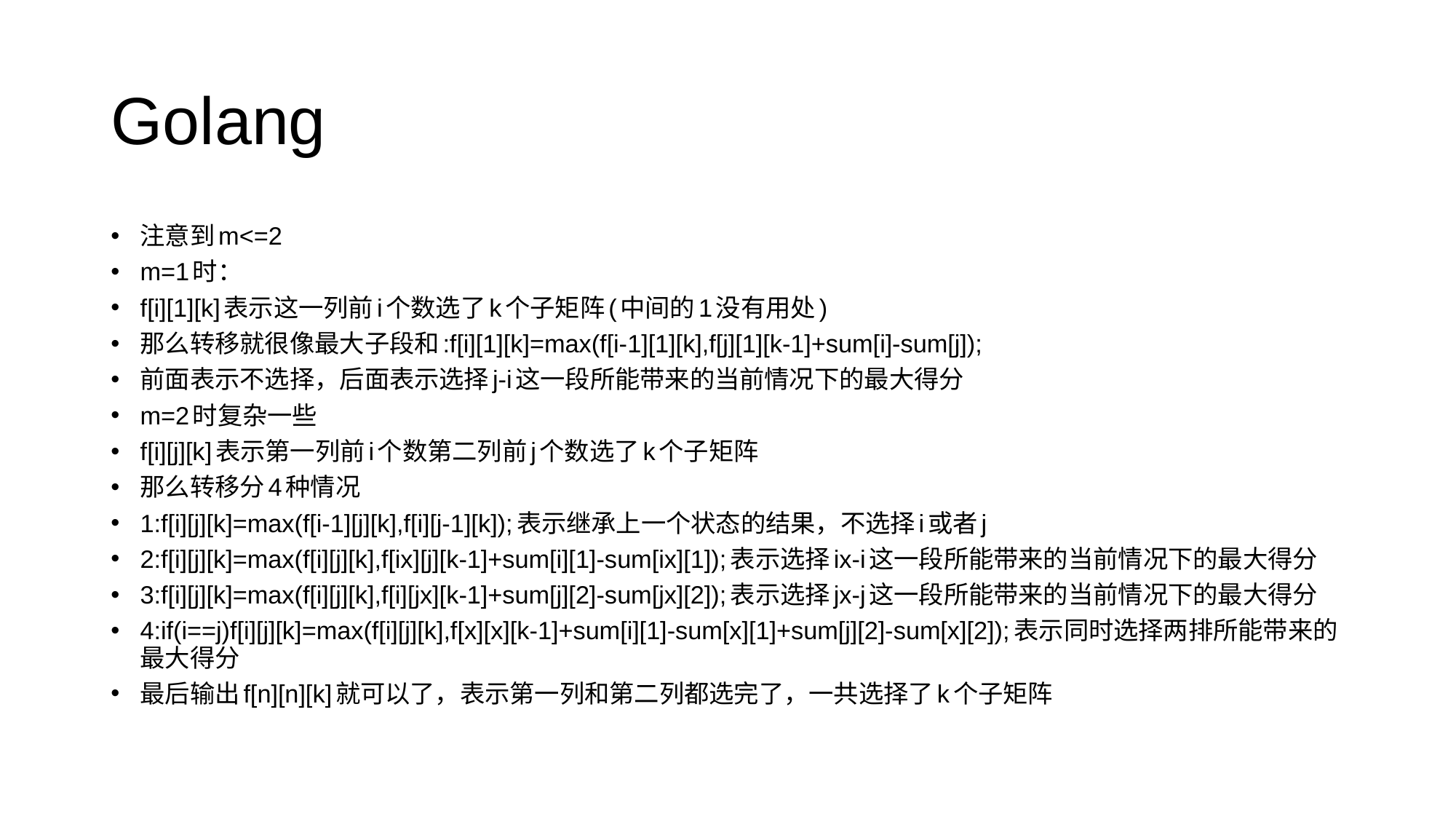

# Golang
注意到m<=2
m=1时：
f[i][1][k]表示这一列前i个数选了k个子矩阵(中间的1没有用处)
那么转移就很像最大子段和:f[i][1][k]=max(f[i-1][1][k],f[j][1][k-1]+sum[i]-sum[j]);
前面表示不选择，后面表示选择j-i这一段所能带来的当前情况下的最大得分
m=2时复杂一些
f[i][j][k]表示第一列前i个数第二列前j个数选了k个子矩阵
那么转移分4种情况
1:f[i][j][k]=max(f[i-1][j][k],f[i][j-1][k]);表示继承上一个状态的结果，不选择i或者j
2:f[i][j][k]=max(f[i][j][k],f[ix][j][k-1]+sum[i][1]-sum[ix][1]);表示选择ix-i这一段所能带来的当前情况下的最大得分
3:f[i][j][k]=max(f[i][j][k],f[i][jx][k-1]+sum[j][2]-sum[jx][2]);表示选择jx-j这一段所能带来的当前情况下的最大得分
4:if(i==j)f[i][j][k]=max(f[i][j][k],f[x][x][k-1]+sum[i][1]-sum[x][1]+sum[j][2]-sum[x][2]);表示同时选择两排所能带来的最大得分
最后输出f[n][n][k]就可以了，表示第一列和第二列都选完了，一共选择了k个子矩阵